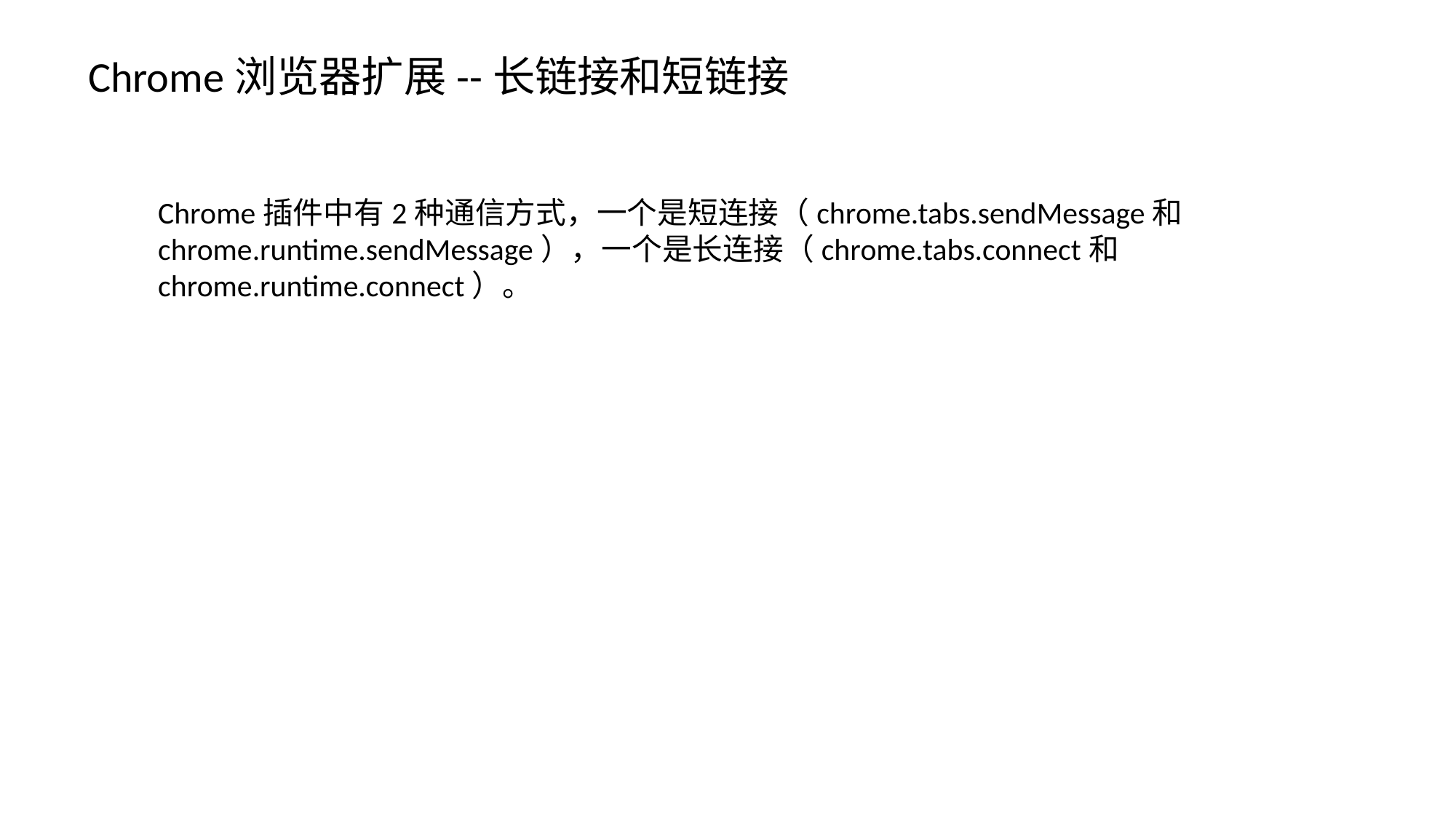

# Chrome浏览器扩展--长链接和短链接
Chrome插件中有2种通信方式，一个是短连接（chrome.tabs.sendMessage和chrome.runtime.sendMessage），一个是长连接（chrome.tabs.connect和chrome.runtime.connect）。